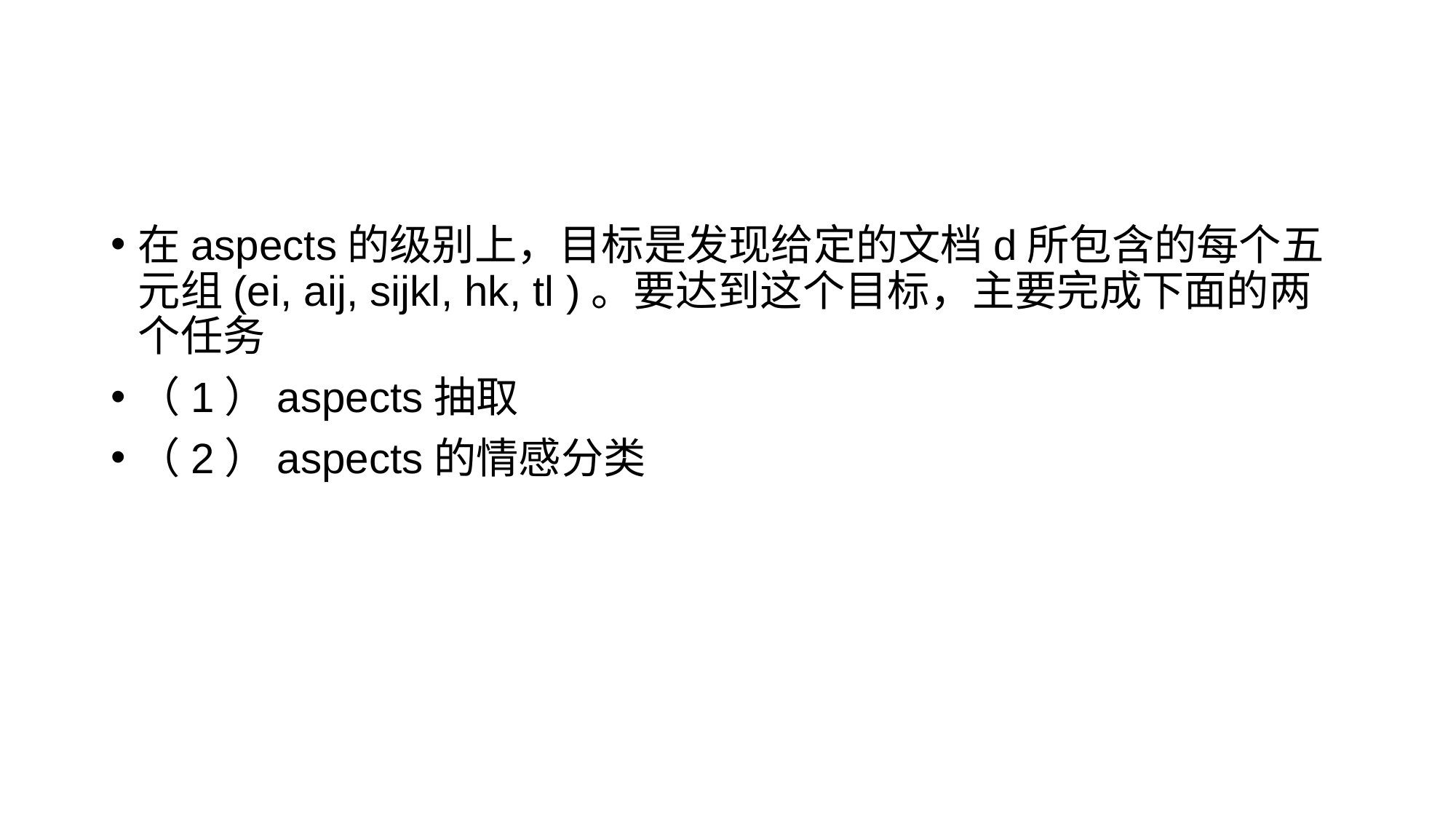

#
在aspects的级别上，目标是发现给定的文档d所包含的每个五元组(ei, aij, sijkl, hk, tl )。要达到这个目标，主要完成下面的两个任务
（1）aspects抽取
（2）aspects的情感分类